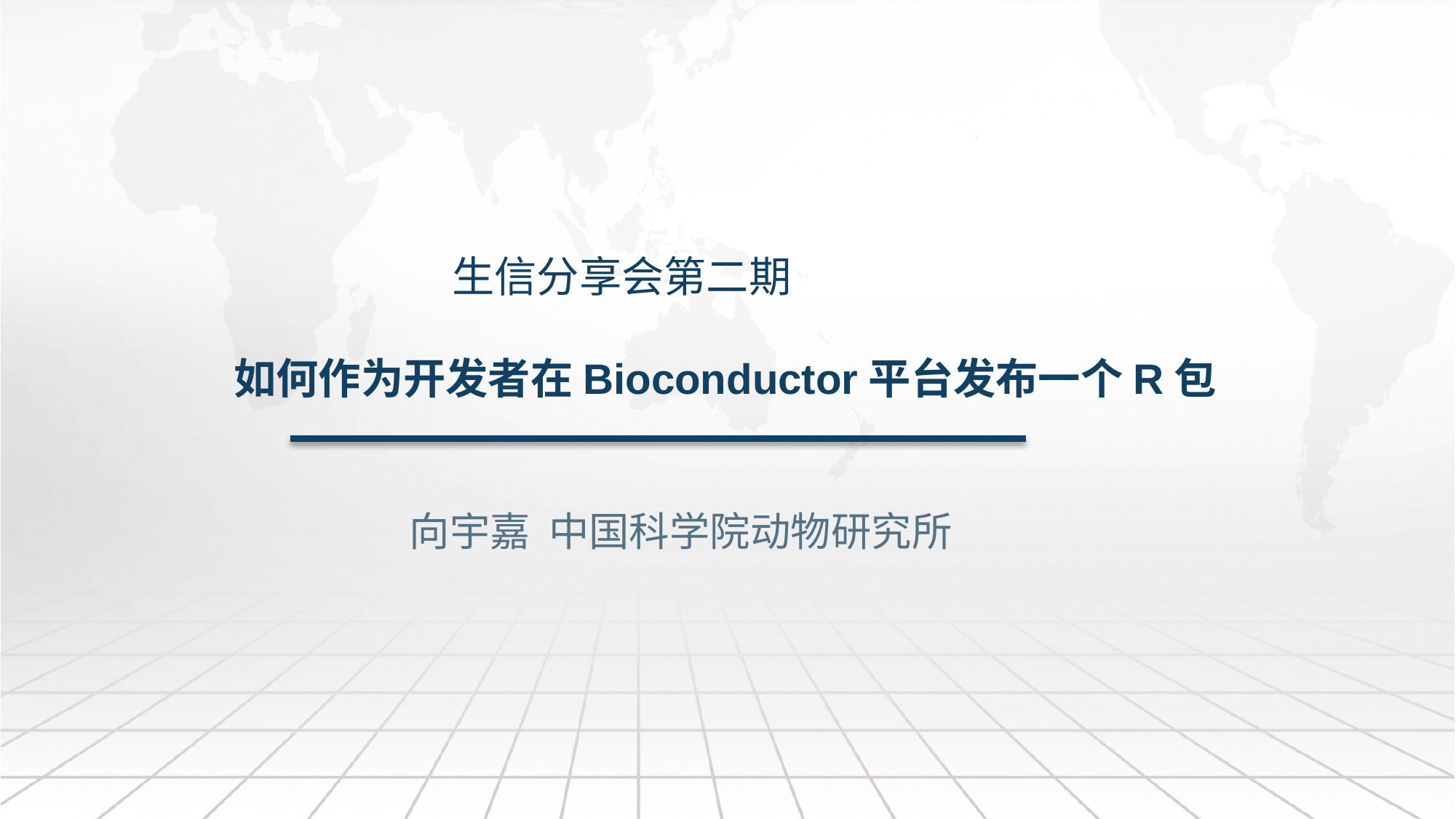

生信分享会第二期

如何作为开发者在Bioconductor平台发布一个R包
向宇嘉  中国科学院动物研究所